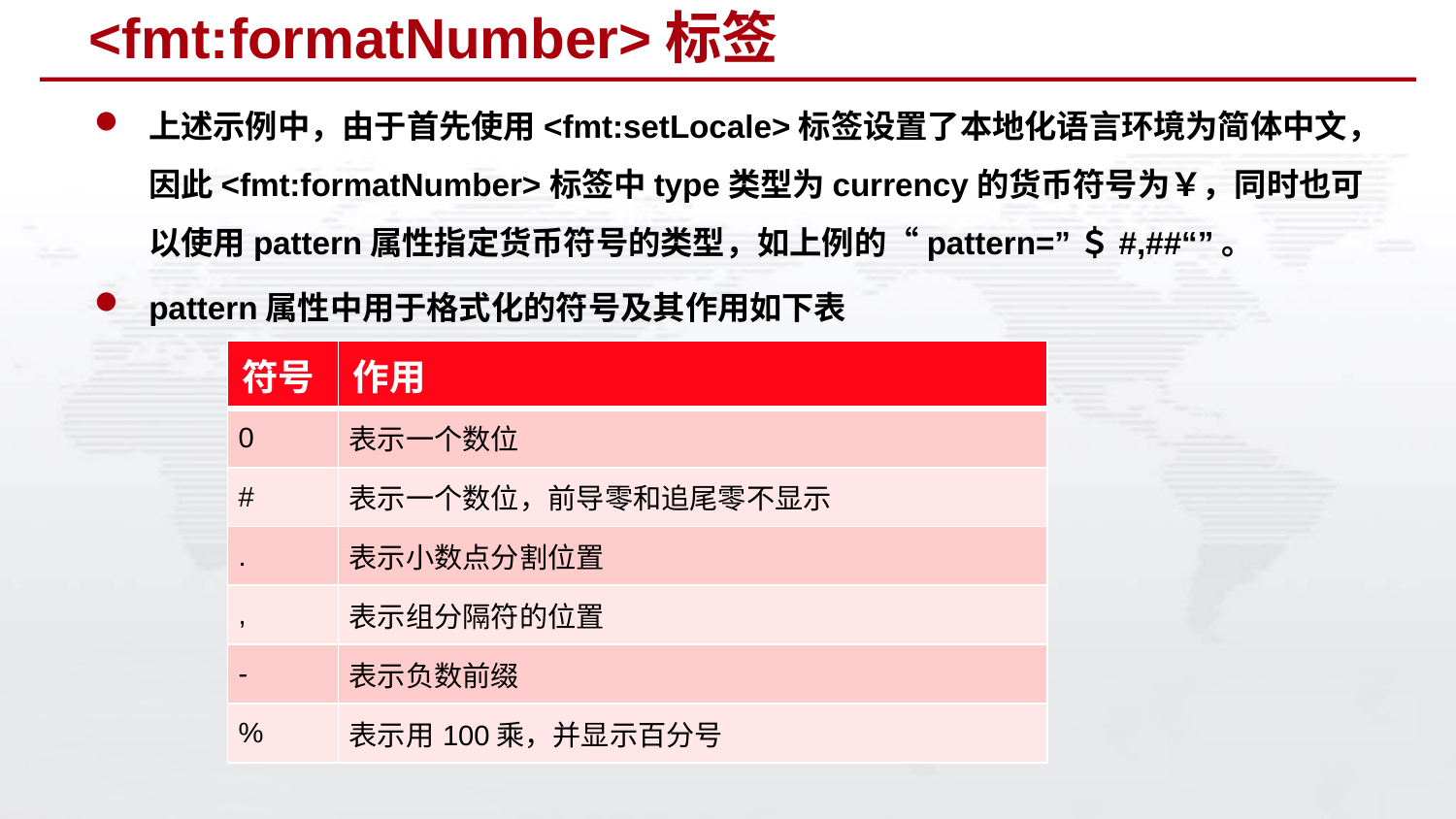

# <fmt:formatNumber>标签
上述示例中，由于首先使用<fmt:setLocale>标签设置了本地化语言环境为简体中文，因此<fmt:formatNumber>标签中type类型为currency的货币符号为￥，同时也可以使用pattern属性指定货币符号的类型，如上例的“pattern=”＄#,##“”。
pattern属性中用于格式化的符号及其作用如下表
| 符号 | 作用 |
| --- | --- |
| 0 | 表示一个数位 |
| # | 表示一个数位，前导零和追尾零不显示 |
| . | 表示小数点分割位置 |
| , | 表示组分隔符的位置 |
| - | 表示负数前缀 |
| % | 表示用100乘，并显示百分号 |